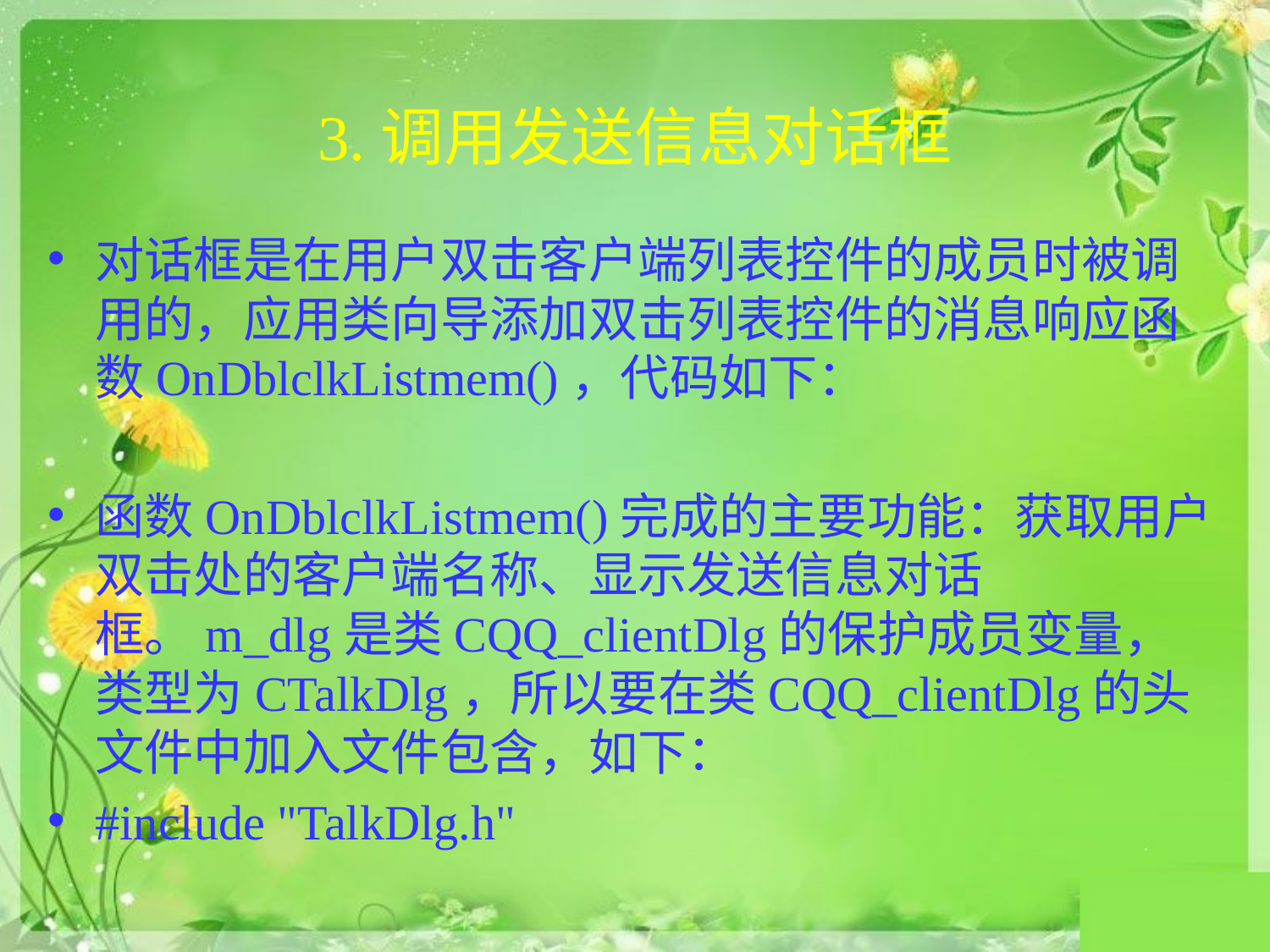

# 3.调用发送信息对话框
对话框是在用户双击客户端列表控件的成员时被调用的，应用类向导添加双击列表控件的消息响应函数OnDblclkListmem()，代码如下：

函数OnDblclkListmem()完成的主要功能：获取用户双击处的客户端名称、显示发送信息对话框。m_dlg是类CQQ_clientDlg的保护成员变量，类型为CTalkDlg，所以要在类CQQ_clientDlg的头文件中加入文件包含，如下：
#include "TalkDlg.h"